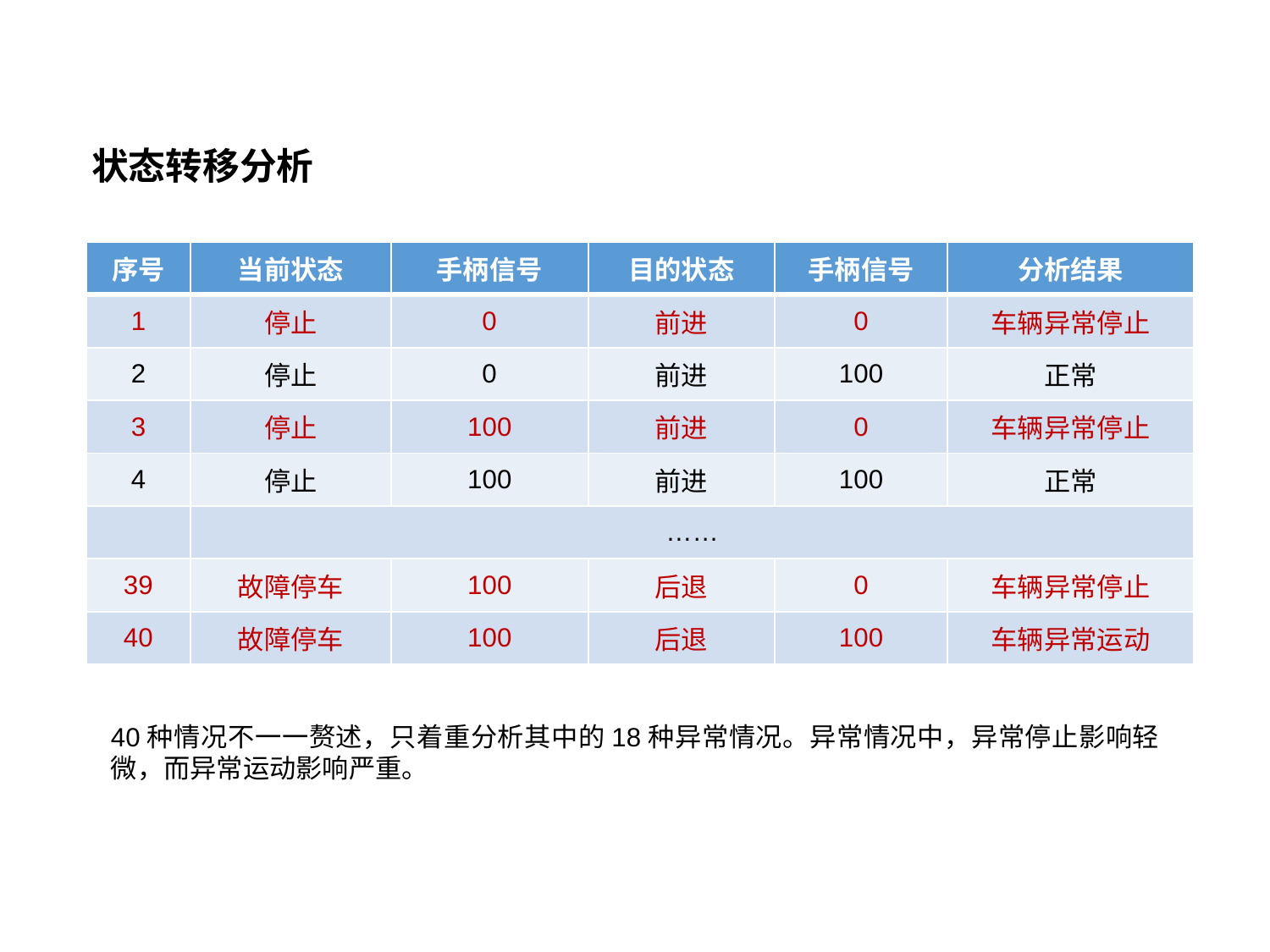

# 状态转移分析
| 序号 | 当前状态 | 手柄信号 | 目的状态 | 手柄信号 | 分析结果 |
| --- | --- | --- | --- | --- | --- |
| 1 | 停止 | 0 | 前进 | 0 | 车辆异常停止 |
| 2 | 停止 | 0 | 前进 | 100 | 正常 |
| 3 | 停止 | 100 | 前进 | 0 | 车辆异常停止 |
| 4 | 停止 | 100 | 前进 | 100 | 正常 |
|  | …… | 0 | 停止 | 0 | 正常 |
| 39 | 故障停车 | 100 | 后退 | 0 | 车辆异常停止 |
| 40 | 故障停车 | 100 | 后退 | 100 | 车辆异常运动 |
40种情况不一一赘述，只着重分析其中的18种异常情况。异常情况中，异常停止影响轻微，而异常运动影响严重。